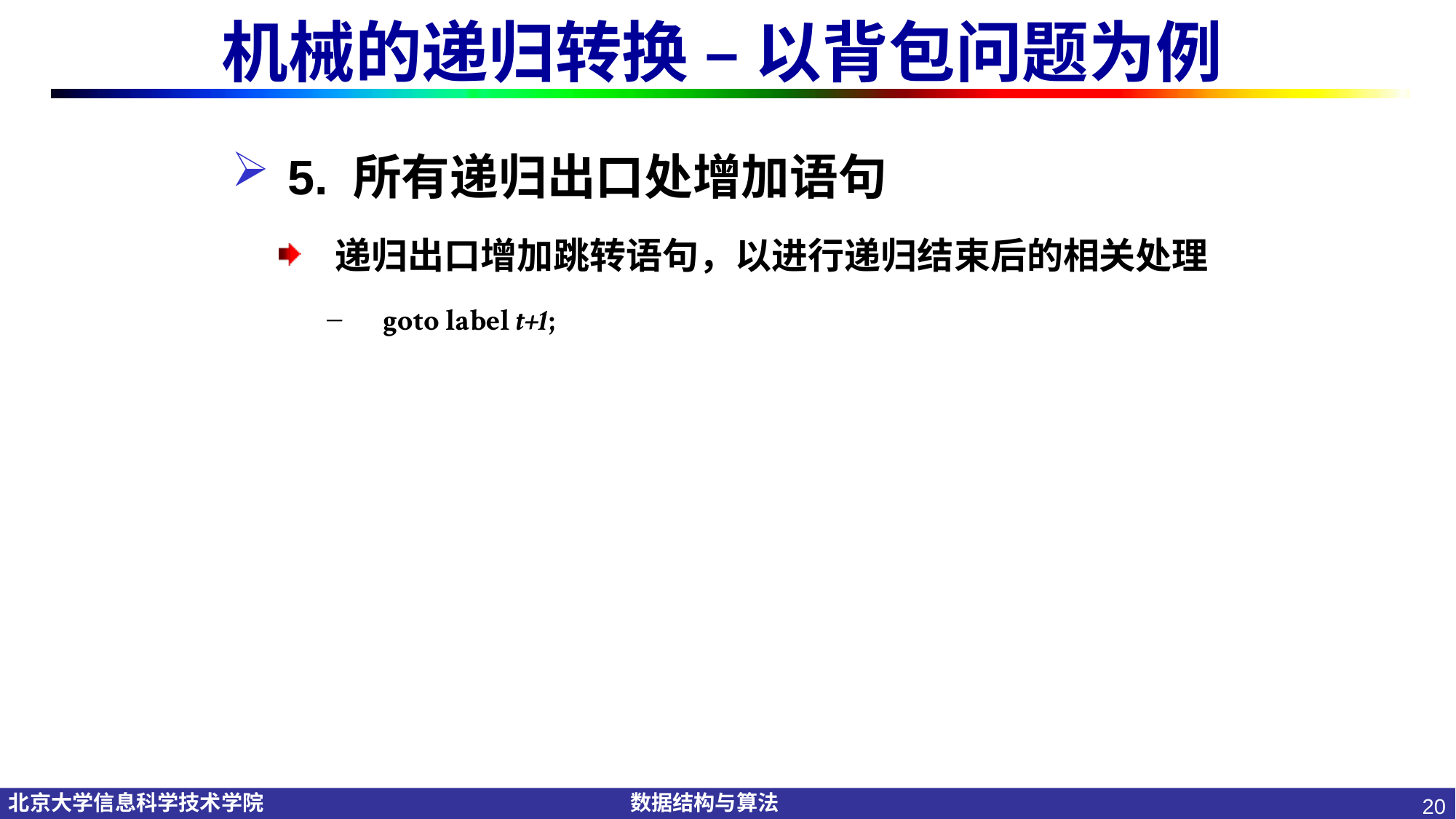

# 机械的递归转换 – 以背包问题为例
5. 所有递归出口处增加语句
递归出口增加跳转语句，以进行递归结束后的相关处理
goto label t+1;

20